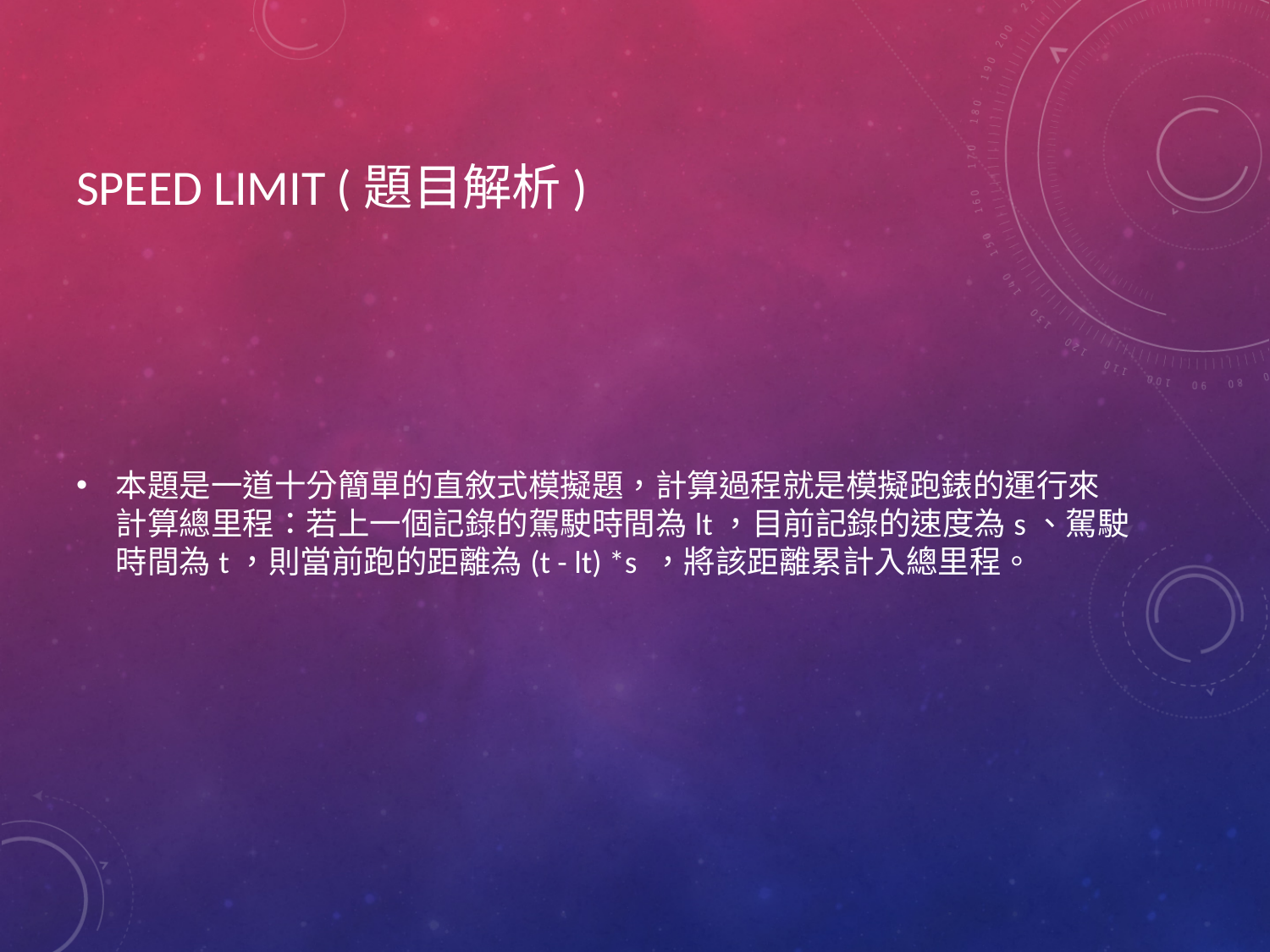

# Speed Limit (題目解析)
本題是一道十分簡單的直敘式模擬題，計算過程就是模擬跑錶的運行來計算總里程：若上一個記錄的駕駛時間為lt，目前記錄的速度為s、駕駛時間為t，則當前跑的距離為(t - lt) *s ，將該距離累計入總里程。